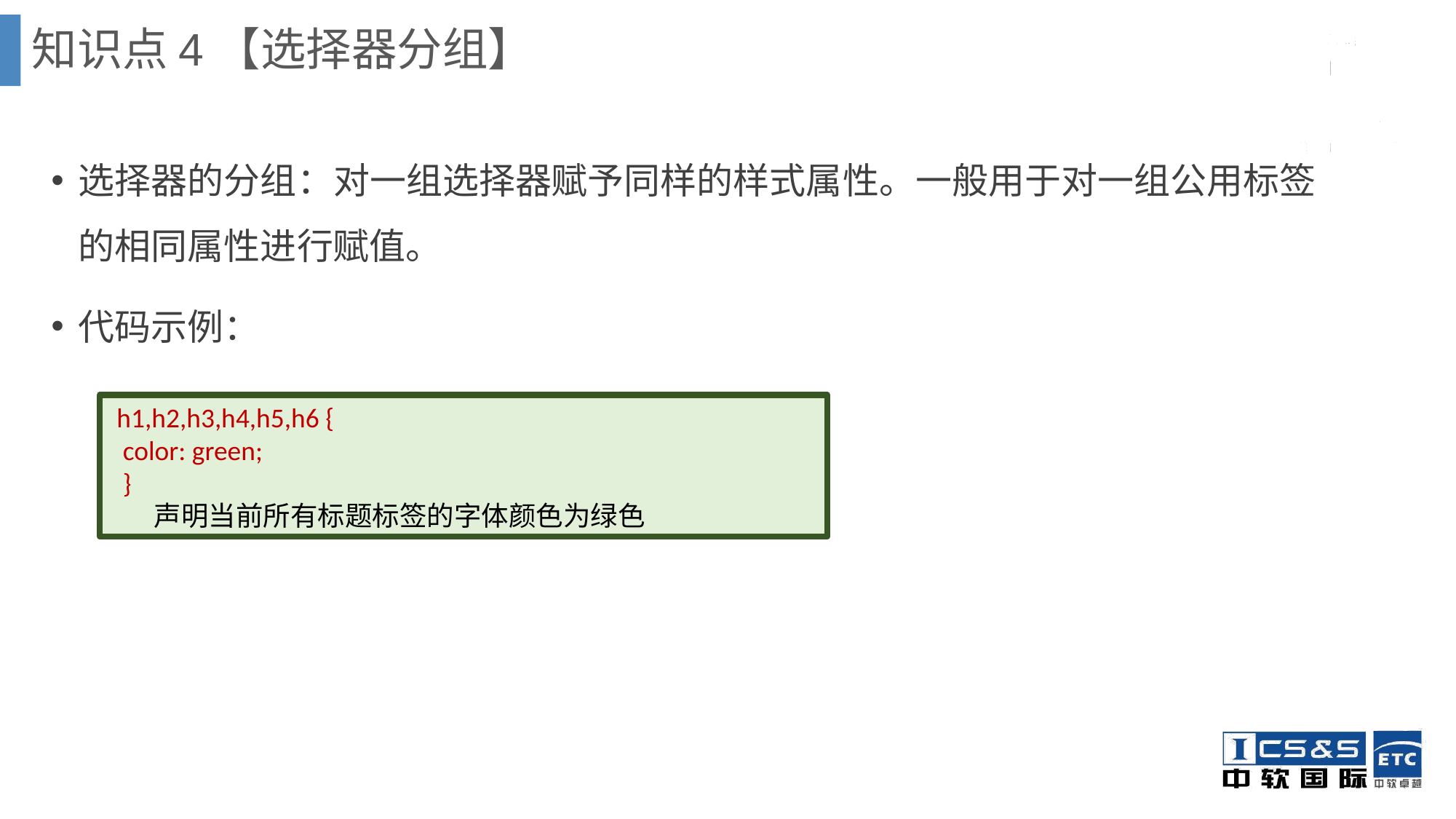

知识点4【选择器分组】
选择器的分组：对一组选择器赋予同样的样式属性。一般用于对一组公用标签的相同属性进行赋值。
代码示例：

 h1,h2,h3,h4,h5,h6 {
  color: green;
  }
      声明当前所有标题标签的字体颜色为绿色